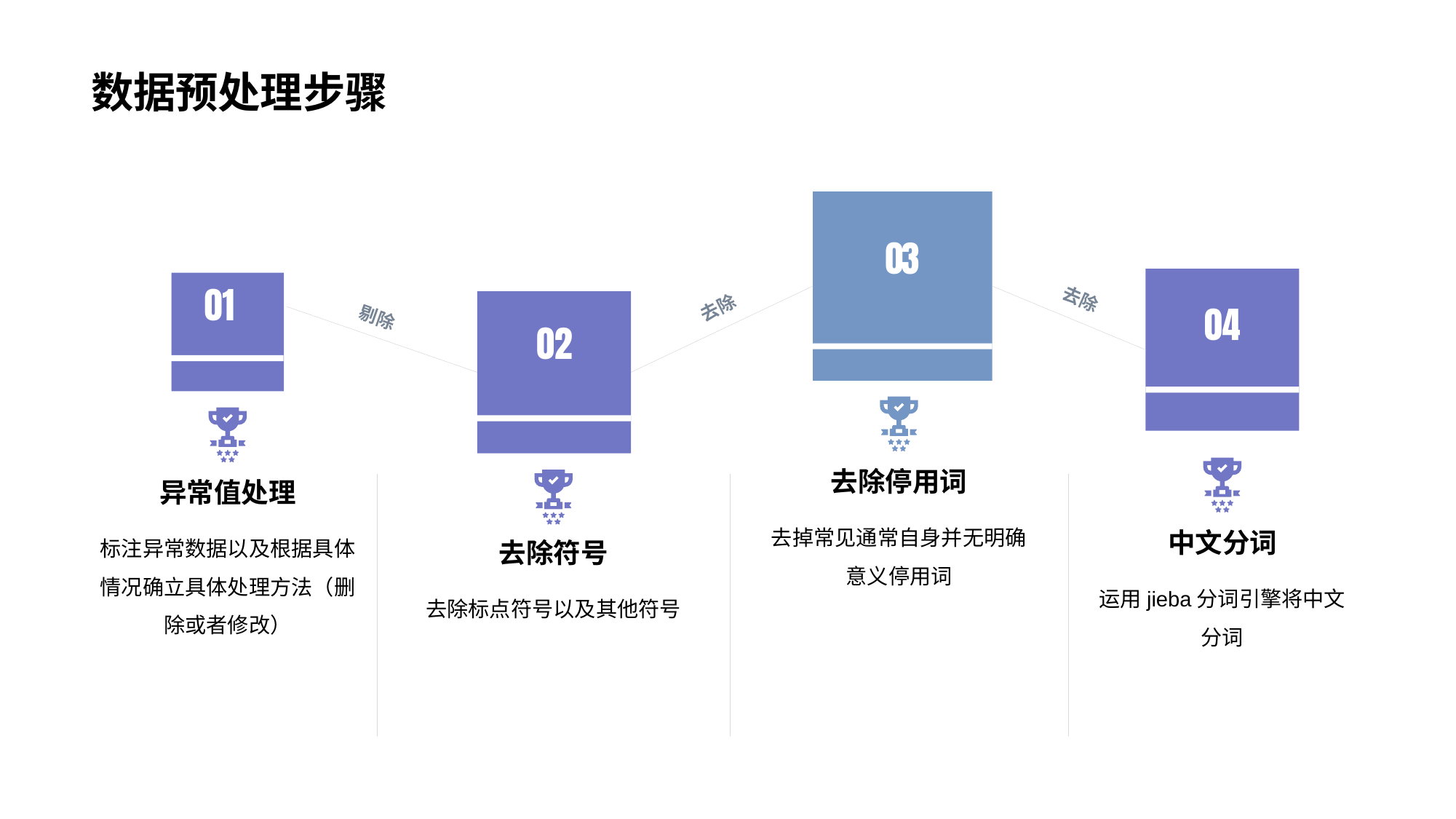

# 数据预处理步骤

03

去除

去除

01
剔除

02

04

去除停用词

异常值处理

去掉常见通常自身并无明确意义停用词
标注异常数据以及根据具体情况确立具体处理方法（删除或者修改）
中文分词
去除符号
运用jieba分词引擎将中文分词
去除标点符号以及其他符号
6